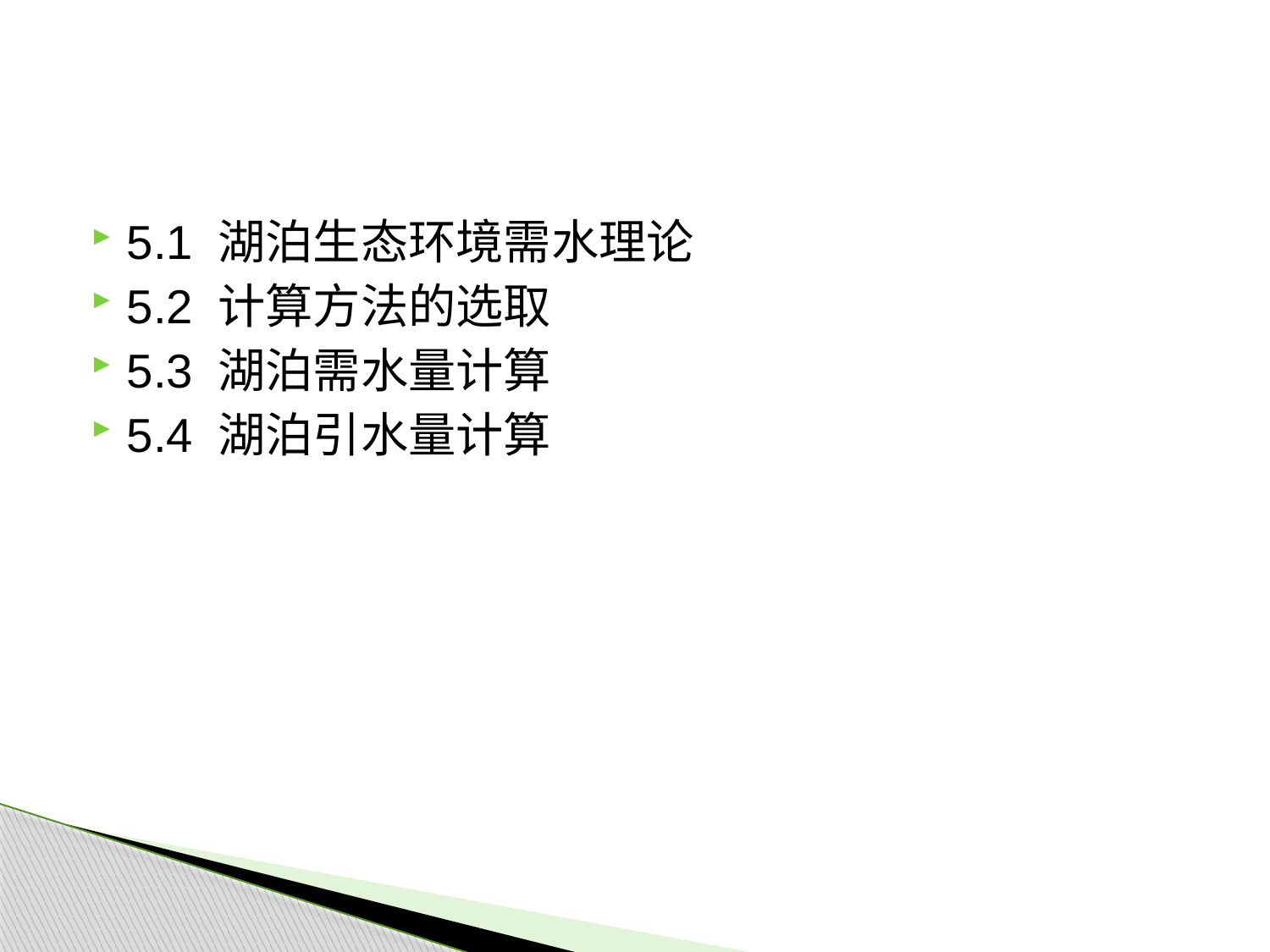

5.1 湖泊生态环境需水理论
5.2 计算方法的选取
5.3 湖泊需水量计算
5.4 湖泊引水量计算